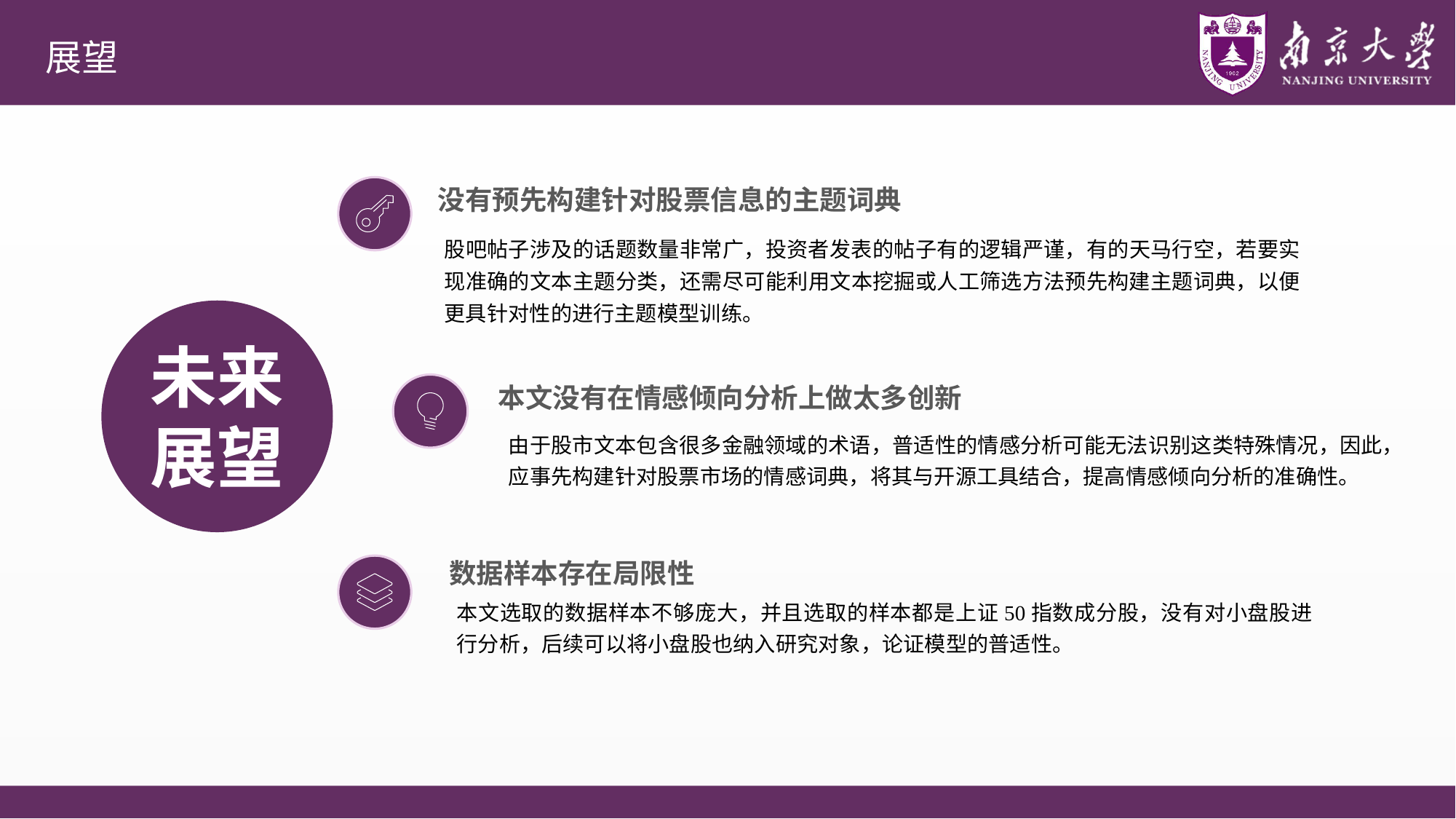

# 展望

没有预先构建针对股票信息的主题词典
股吧帖子涉及的话题数量非常广，投资者发表的帖子有的逻辑严谨，有的天马行空，若要实现准确的文本主题分类，还需尽可能利用文本挖掘或人工筛选方法预先构建主题词典，以便更具针对性的进行主题模型训练。

未来展望

本文没有在情感倾向分析上做太多创新
由于股市文本包含很多金融领域的术语，普适性的情感分析可能无法识别这类特殊情况，因此，应事先构建针对股票市场的情感词典，将其与开源工具结合，提高情感倾向分析的准确性。
数据样本存在局限性

本文选取的数据样本不够庞大，并且选取的样本都是上证50指数成分股，没有对小盘股进行分析，后续可以将小盘股也纳入研究对象，论证模型的普适性。